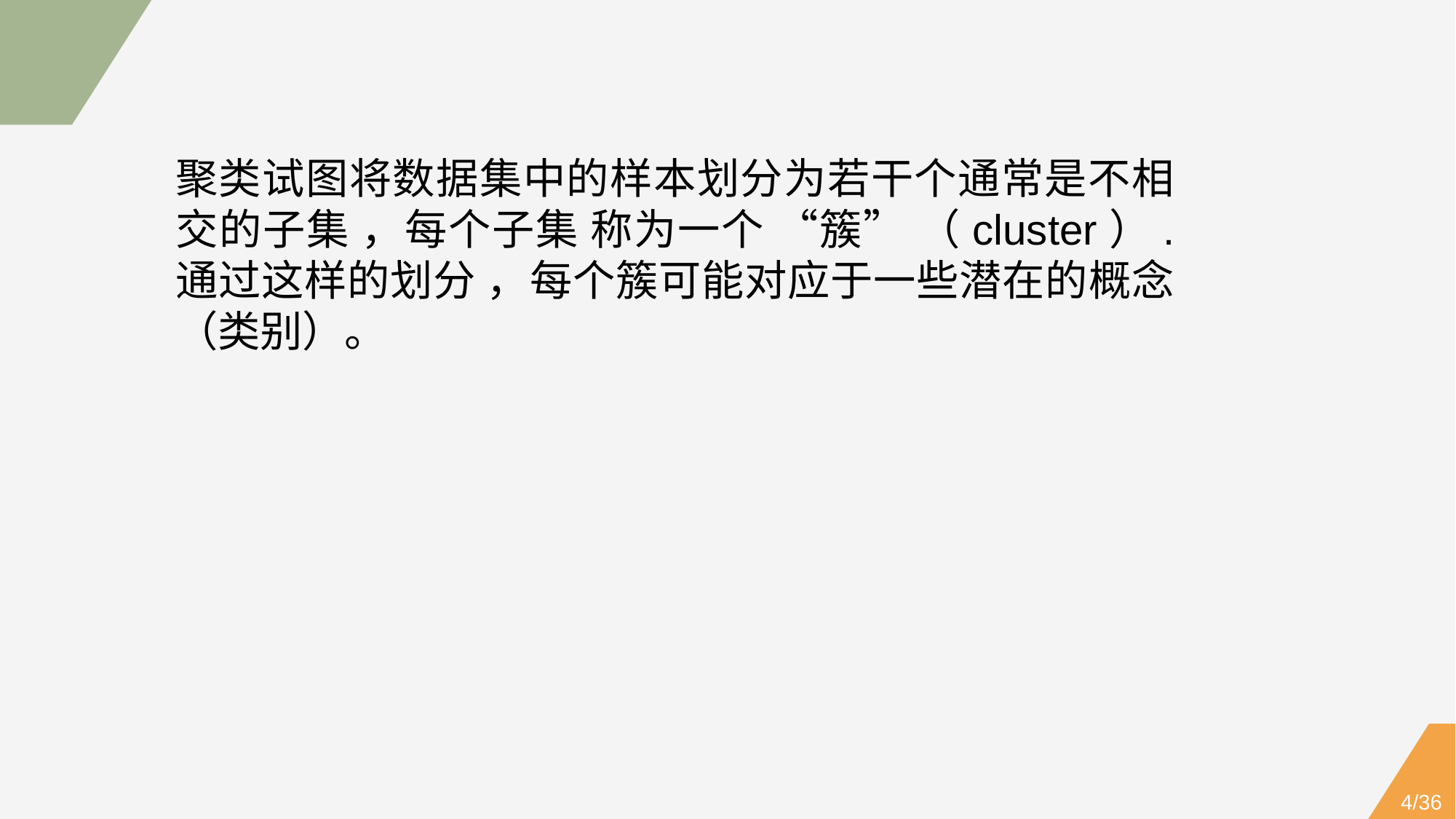

聚类试图将数据集中的样本划分为若干个通常是不相交的子集 ，每个子集 称为一个 “簇” （cluster）. 通过这样的划分 ，每个簇可能对应于一些潜在的概念（类别）。